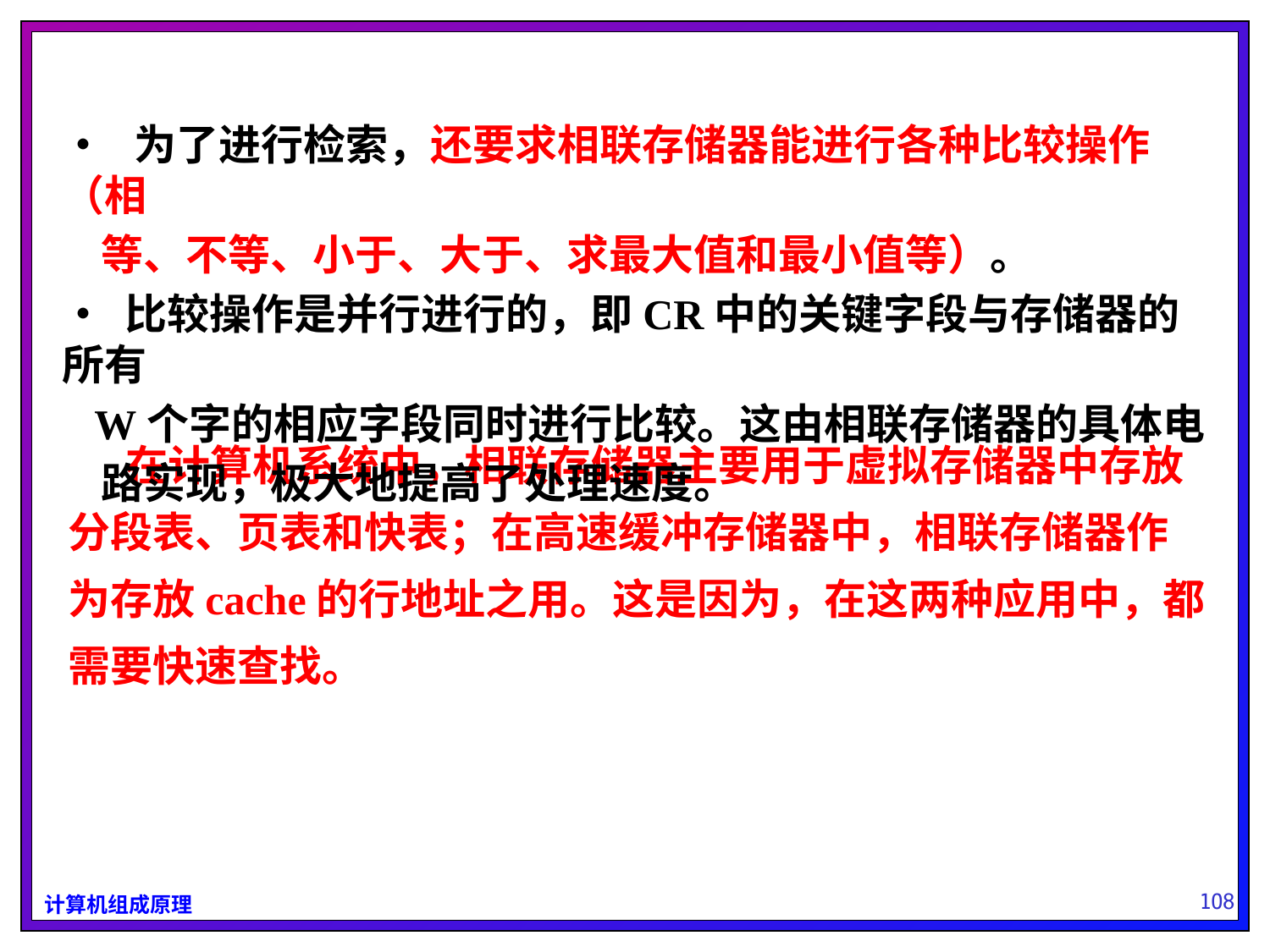

•  为了进行检索，还要求相联存储器能进行各种比较操作（相
   等、不等、小于、大于、求最大值和最小值等）。
• 比较操作是并行进行的，即CR中的关键字段与存储器的所有
   W个字的相应字段同时进行比较。这由相联存储器的具体电
   路实现，极大地提高了处理速度。
     在计算机系统中，相联存储器主要用于虚拟存储器中存放
分段表、页表和快表；在高速缓冲存储器中，相联存储器作
为存放cache的行地址之用。这是因为，在这两种应用中，都
需要快速查找。